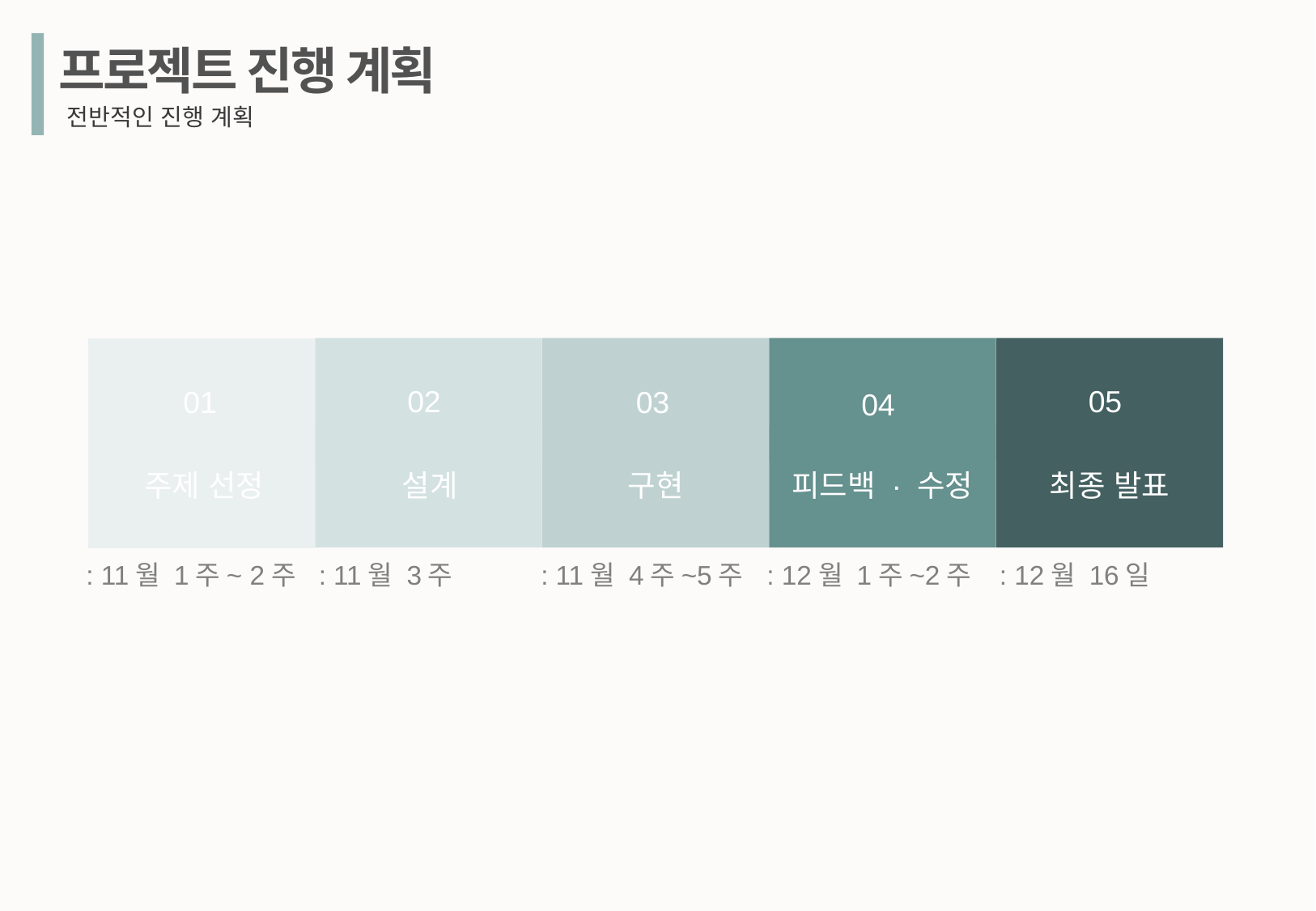

프로젝트 진행 계획
전반적인 진행 계획

02
설계
: 11월 3주

03
구현
: 11월 4주~5주

04
피드백 · 수정
: 12월 1주~2주

05
최종 발표
: 12월 16일

01
주제 선정
: 11월 1주~ 2주